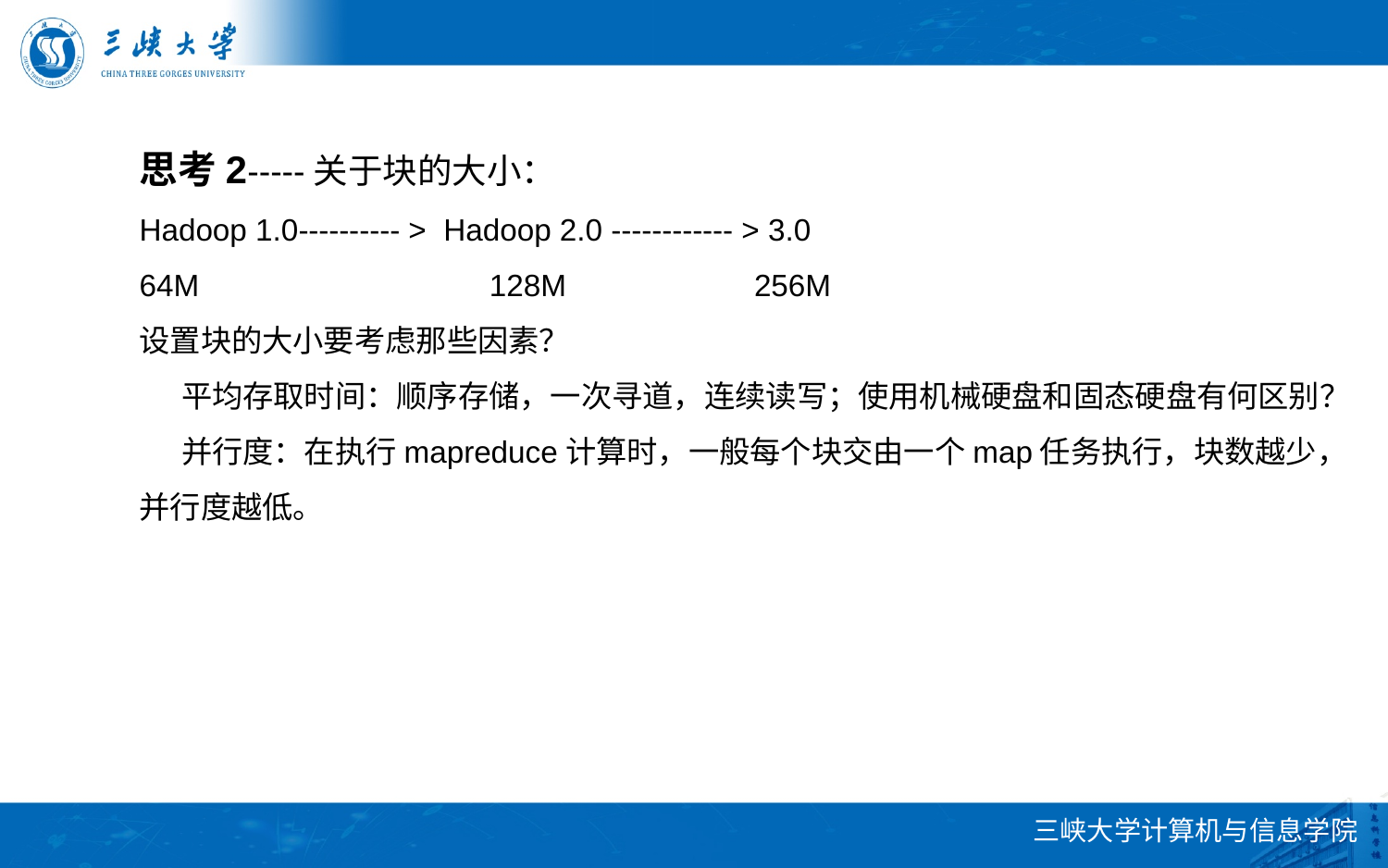

思考2-----关于块的大小：
Hadoop 1.0---------- >  Hadoop 2.0 ------------ > 3.0
64M                                  128M                      256M
设置块的大小要考虑那些因素？
     平均存取时间：顺序存储，一次寻道，连续读写；使用机械硬盘和固态硬盘有何区别？
     并行度：在执行mapreduce计算时，一般每个块交由一个map任务执行，块数越少，并行度越低。